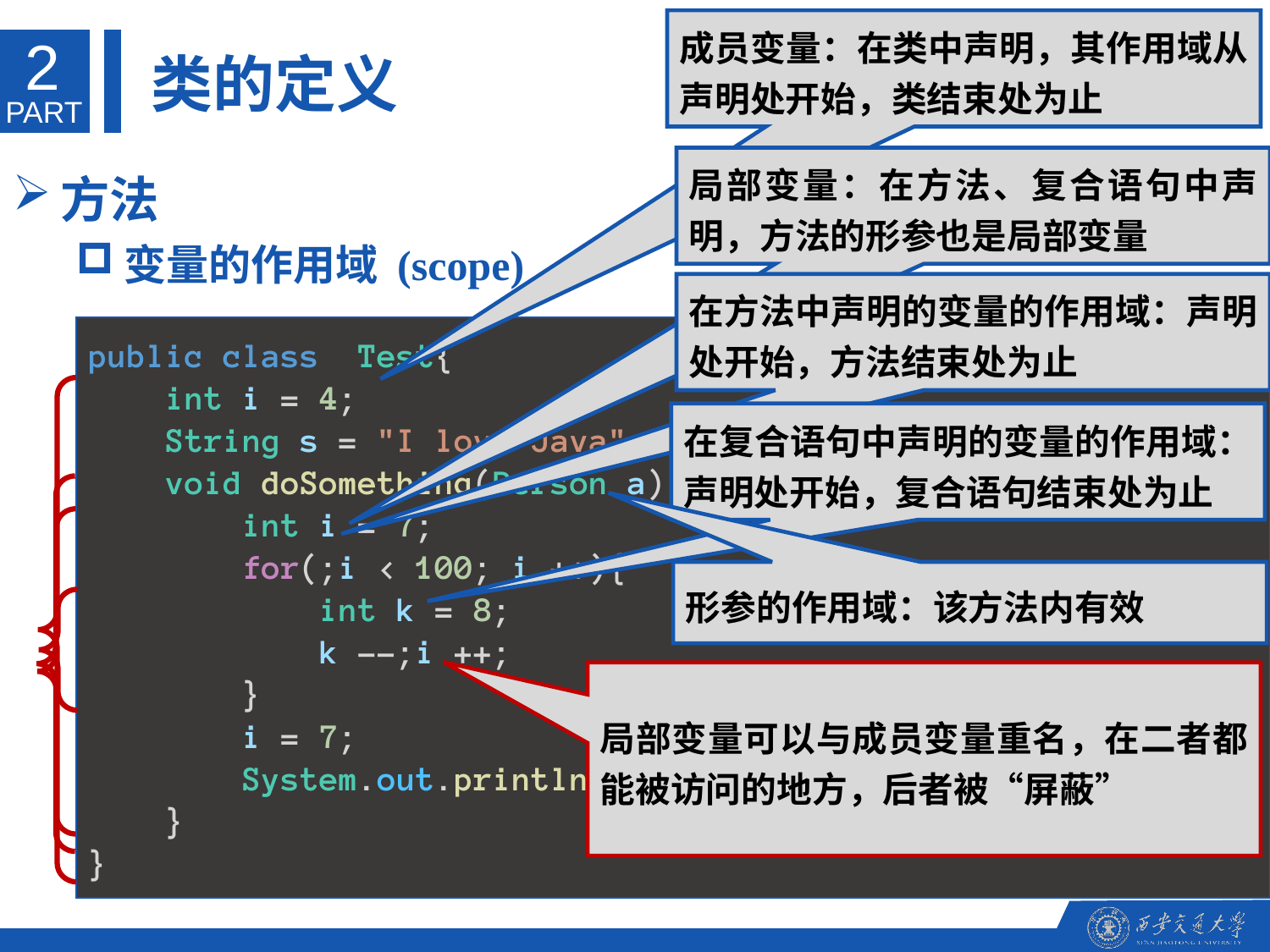

成员变量：在类中声明，其作用域从声明处开始，类结束处为止
2
类的定义
PART
局部变量：在方法、复合语句中声明，方法的形参也是局部变量
方法
变量的作用域 (scope)

在方法中声明的变量的作用域：声明处开始，方法结束处为止
public class  Test{
    int i = 4;
    String s = "I love Java";
    void doSomething(Person a){
        int i = 7;
        for(;i < 100; i ++){
            int k = 8;
            k --;i ++;
        }
        i = 7;
        System.out.println(s);
    }
}

在复合语句中声明的变量的作用域：声明处开始，复合语句结束处为止

形参的作用域：该方法内有效

局部变量可以与成员变量重名，在二者都能被访问的地方，后者被“屏蔽”